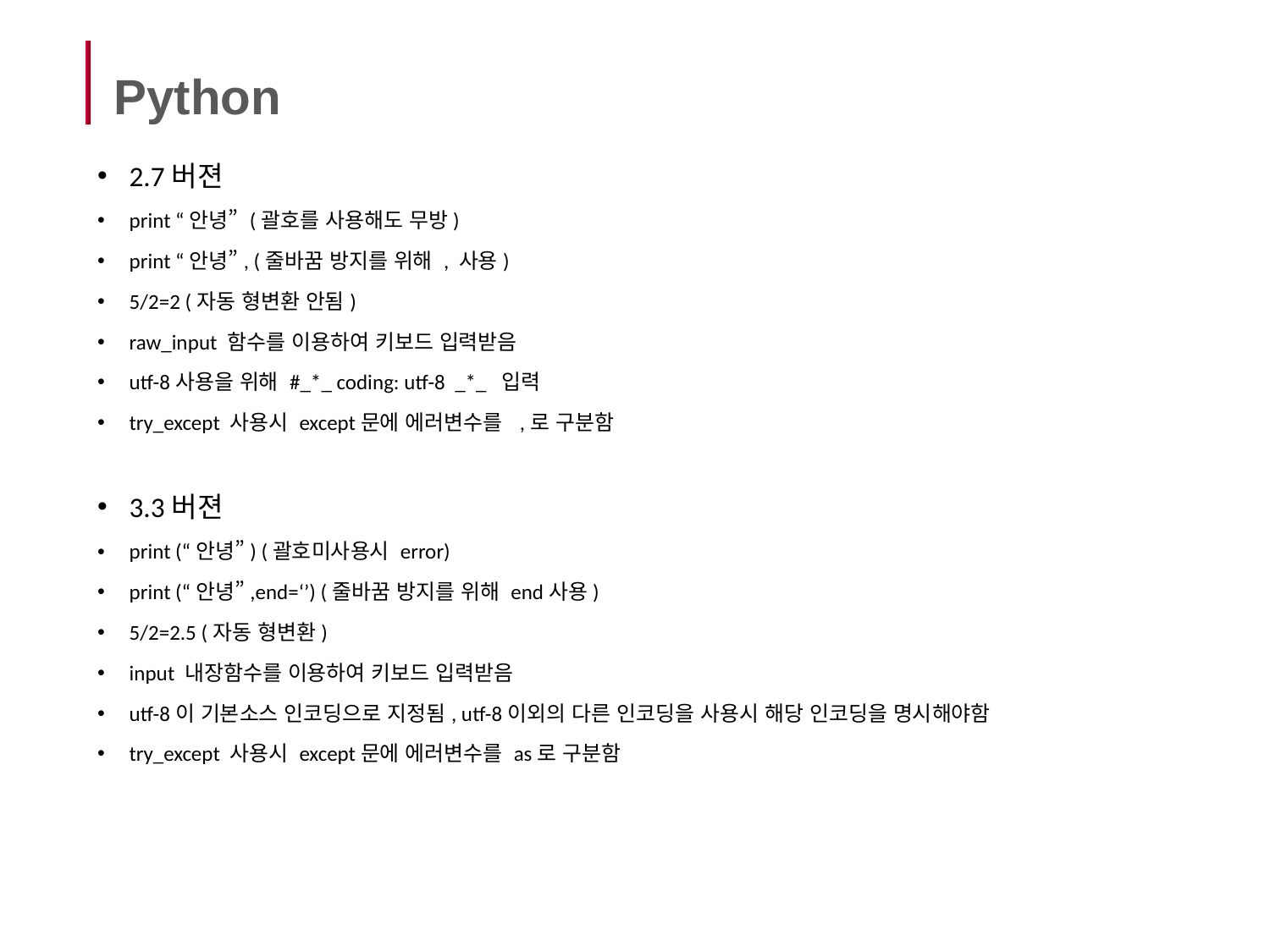

2.7버젼
print “안녕” (괄호를 사용해도 무방)
print “안녕”, (줄바꿈 방지를 위해 , 사용)
5/2=2 (자동 형변환 안됨)
raw_input 함수를 이용하여 키보드 입력받음
utf-8사용을 위해 #_*_ coding: utf-8  _*_  입력
try_except 사용시 except문에 에러변수를  ,로 구분함

3.3버젼
print (“안녕”) (괄호미사용시 error)
print (“안녕”,end=‘’) (줄바꿈 방지를 위해 end사용)
5/2=2.5 (자동 형변환)
input 내장함수를 이용하여 키보드 입력받음
utf-8이 기본소스 인코딩으로 지정됨, utf-8이외의 다른 인코딩을 사용시 해당 인코딩을 명시해야함
try_except 사용시 except문에 에러변수를 as로 구분함